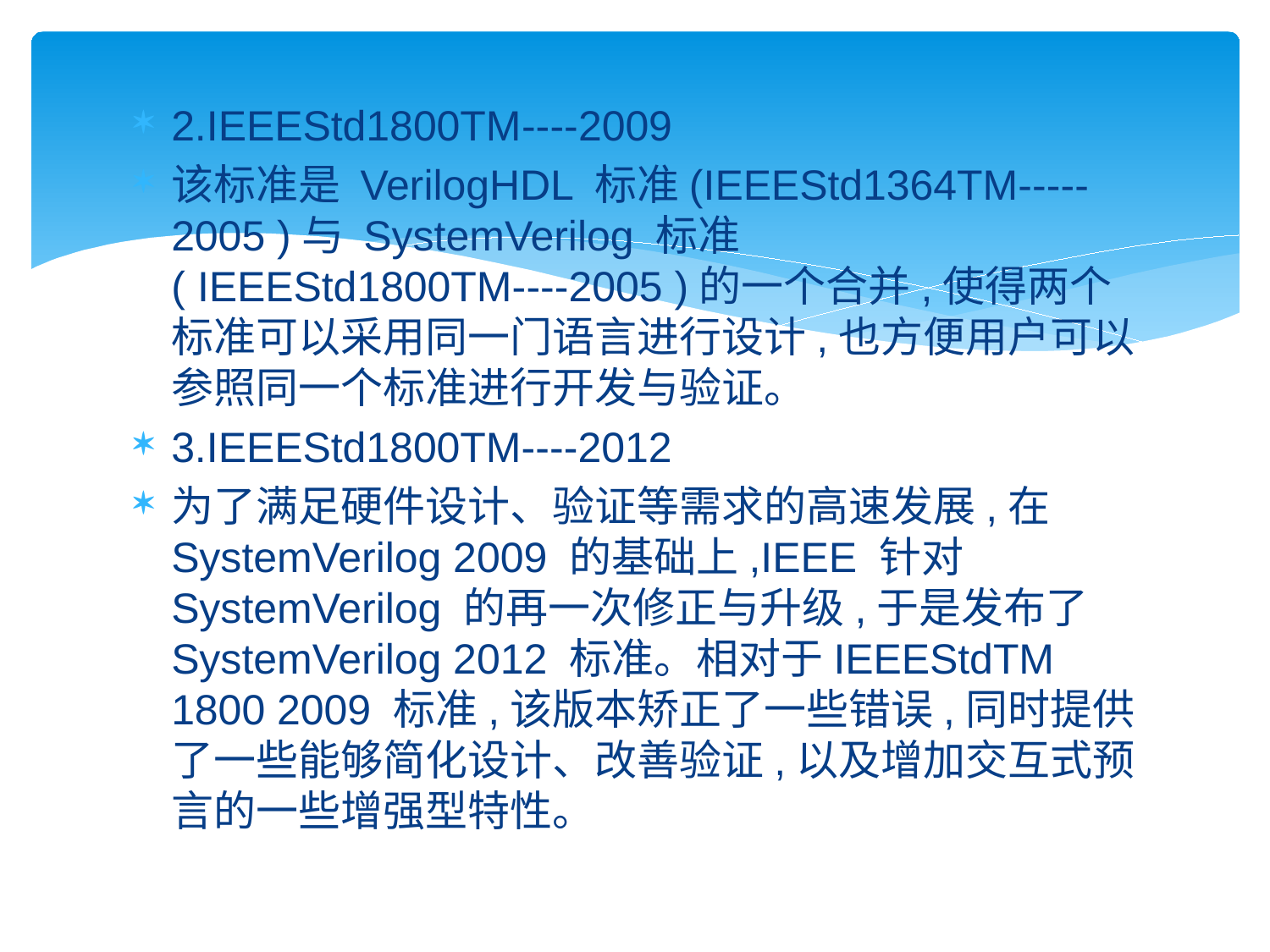

#
2.IEEEStd1800TM----2009
该标准是 VerilogHDL 标准(IEEEStd1364TM-----2005 )与 SystemVerilog 标准( IEEEStd1800TM----2005 )的一个合并,使得两个标准可以采用同一门语言进行设计,也方便用户可以参照同一个标准进行开发与验证。
3.IEEEStd1800TM----2012
为了满足硬件设计、验证等需求的高速发展,在 SystemVerilog 2009 的基础上,IEEE 针对 SystemVerilog 的再一次修正与升级,于是发布了 SystemVerilog 2012 标准。相对于IEEEStdTM 1800 2009 标准,该版本矫正了一些错误,同时提供了一些能够简化设计、改善验证,以及增加交互式预言的一些增强型特性。